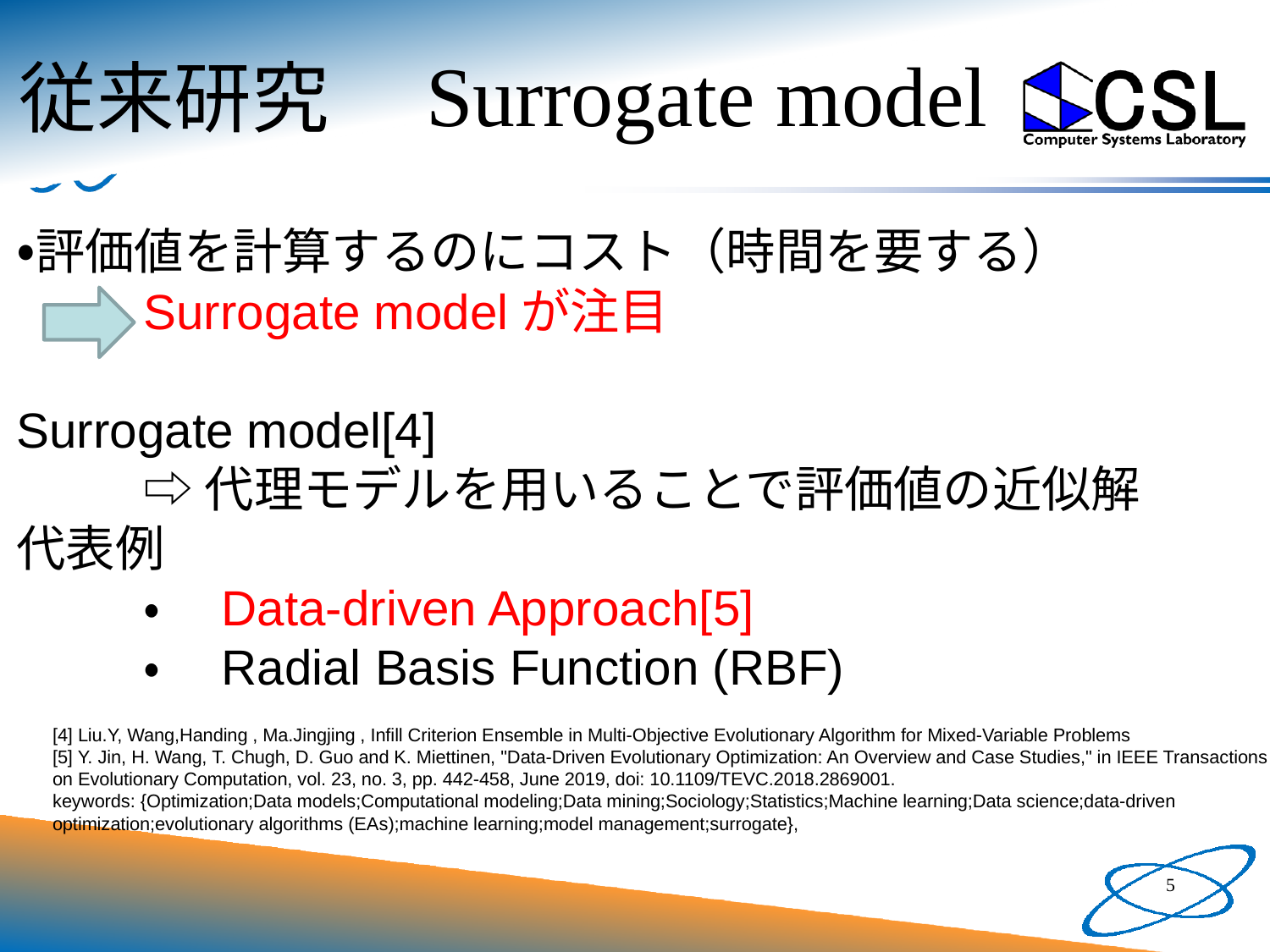

# 従来研究　Surrogate model
・評価値を計算するのにコスト（時間を要する）
	Surrogate modelが注目

Surrogate model[4]
	⇨代理モデルを用いることで評価値の近似解
代表例
	・　Data-driven Approach[5]
	・　Radial Basis Function (RBF)

[4] Liu.Y, Wang,Handing , Ma.Jingjing , Infill Criterion Ensemble in Multi-Objective Evolutionary Algorithm for Mixed-Variable Problems
[5] Y. Jin, H. Wang, T. Chugh, D. Guo and K. Miettinen, "Data-Driven Evolutionary Optimization: An Overview and Case Studies," in IEEE Transactions on Evolutionary Computation, vol. 23, no. 3, pp. 442-458, June 2019, doi: 10.1109/TEVC.2018.2869001.
keywords: {Optimization;Data models;Computational modeling;Data mining;Sociology;Statistics;Machine learning;Data science;data-driven optimization;evolutionary algorithms (EAs);machine learning;model management;surrogate},

5